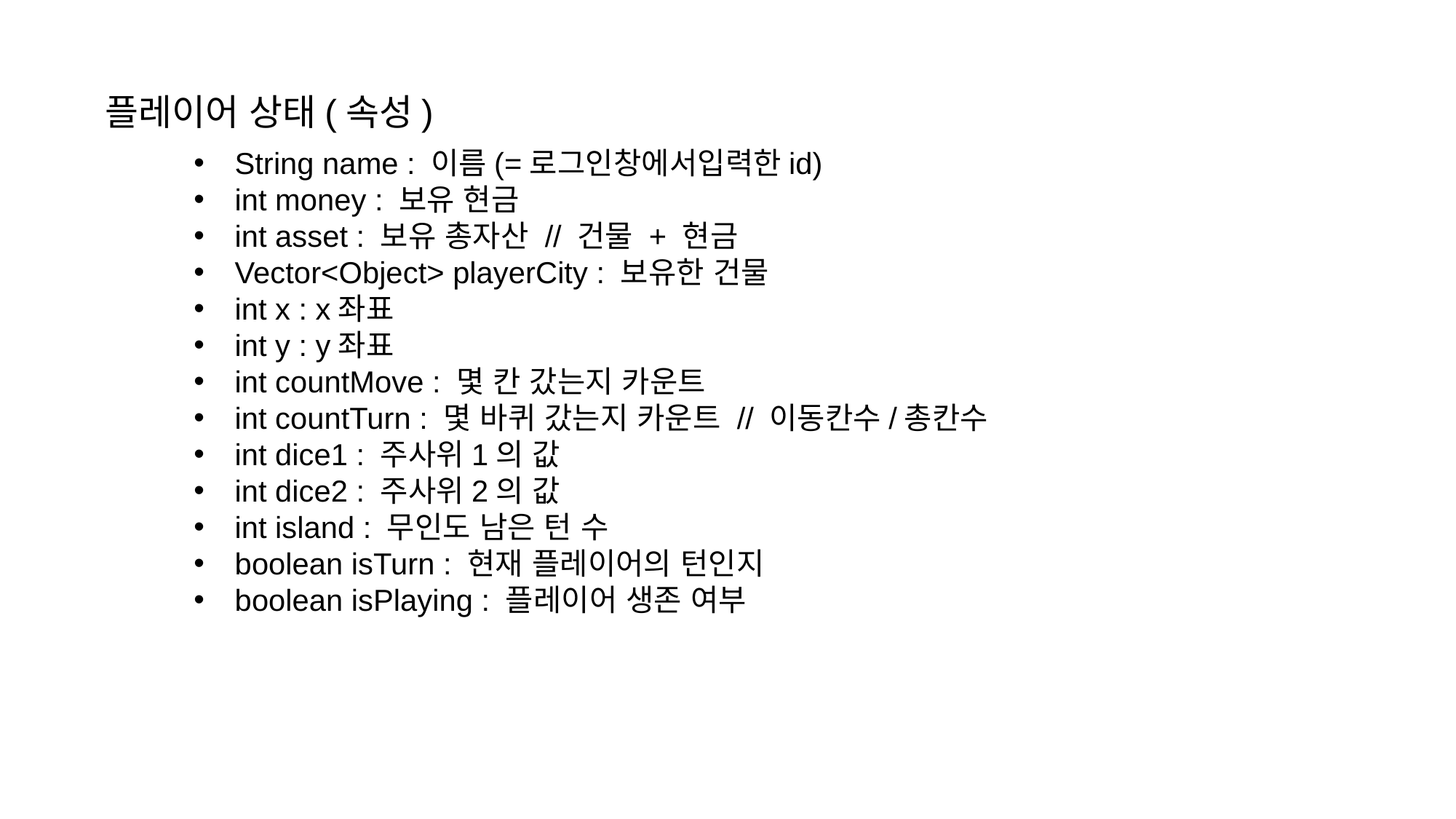

플레이어 상태(속성)
String name : 이름(=로그인창에서입력한id)
int money : 보유 현금
int asset : 보유 총자산 // 건물 + 현금
Vector<Object> playerCity : 보유한 건물
int x : x좌표
int y : y좌표
int countMove : 몇 칸 갔는지 카운트
int countTurn : 몇 바퀴 갔는지 카운트 // 이동칸수/총칸수
int dice1 : 주사위1의 값
int dice2 : 주사위2의 값
int island : 무인도 남은 턴 수
boolean isTurn : 현재 플레이어의 턴인지
boolean isPlaying : 플레이어 생존 여부